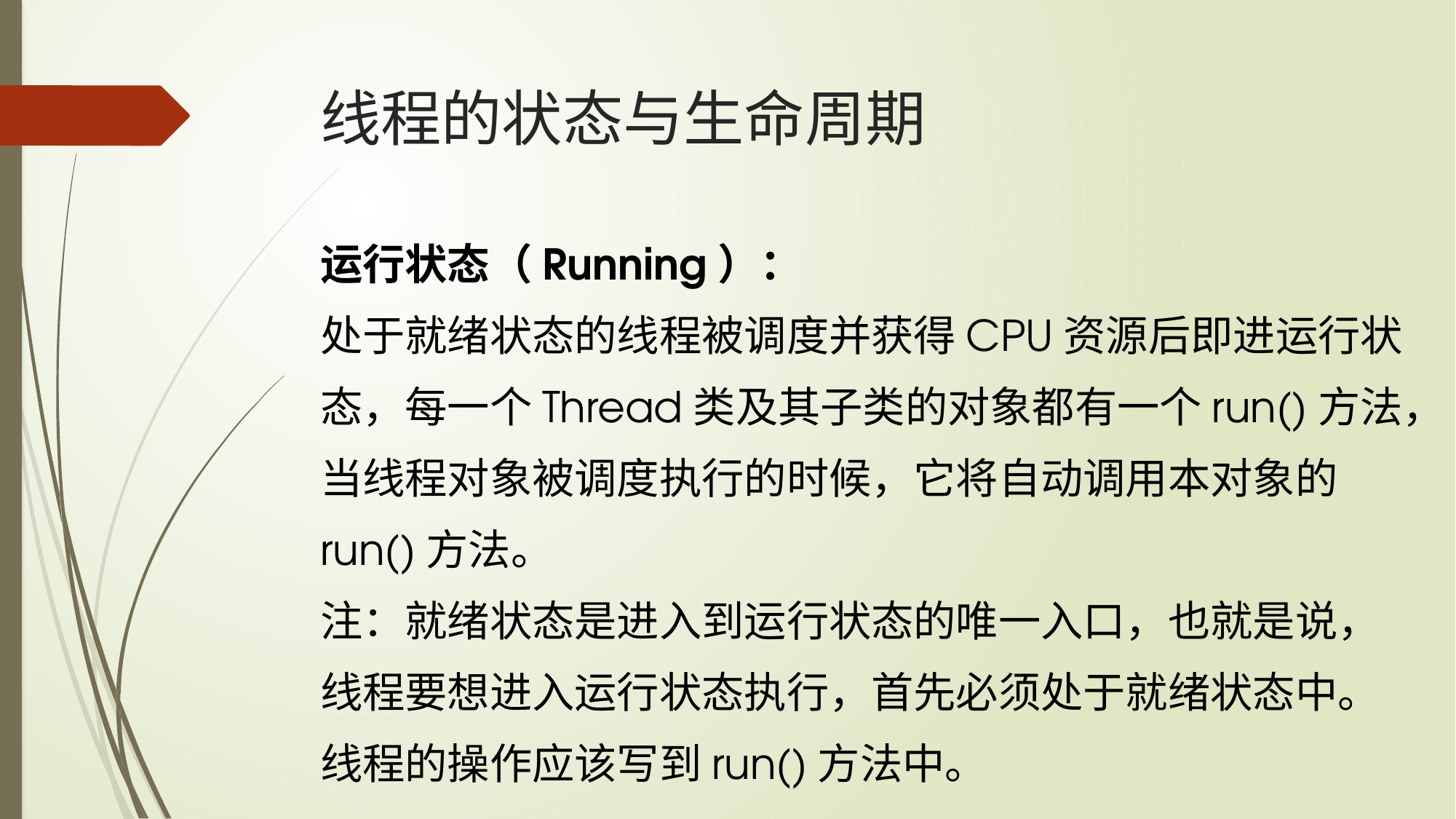

# 线程的状态与生命周期
运行状态（Running）：
处于就绪状态的线程被调度并获得CPU资源后即进运行状态，每一个Thread类及其子类的对象都有一个run()方法，当线程对象被调度执行的时候，它将自动调用本对象的run()方法。
注：就绪状态是进入到运行状态的唯一入口，也就是说，线程要想进入运行状态执行，首先必须处于就绪状态中。
线程的操作应该写到run()方法中。